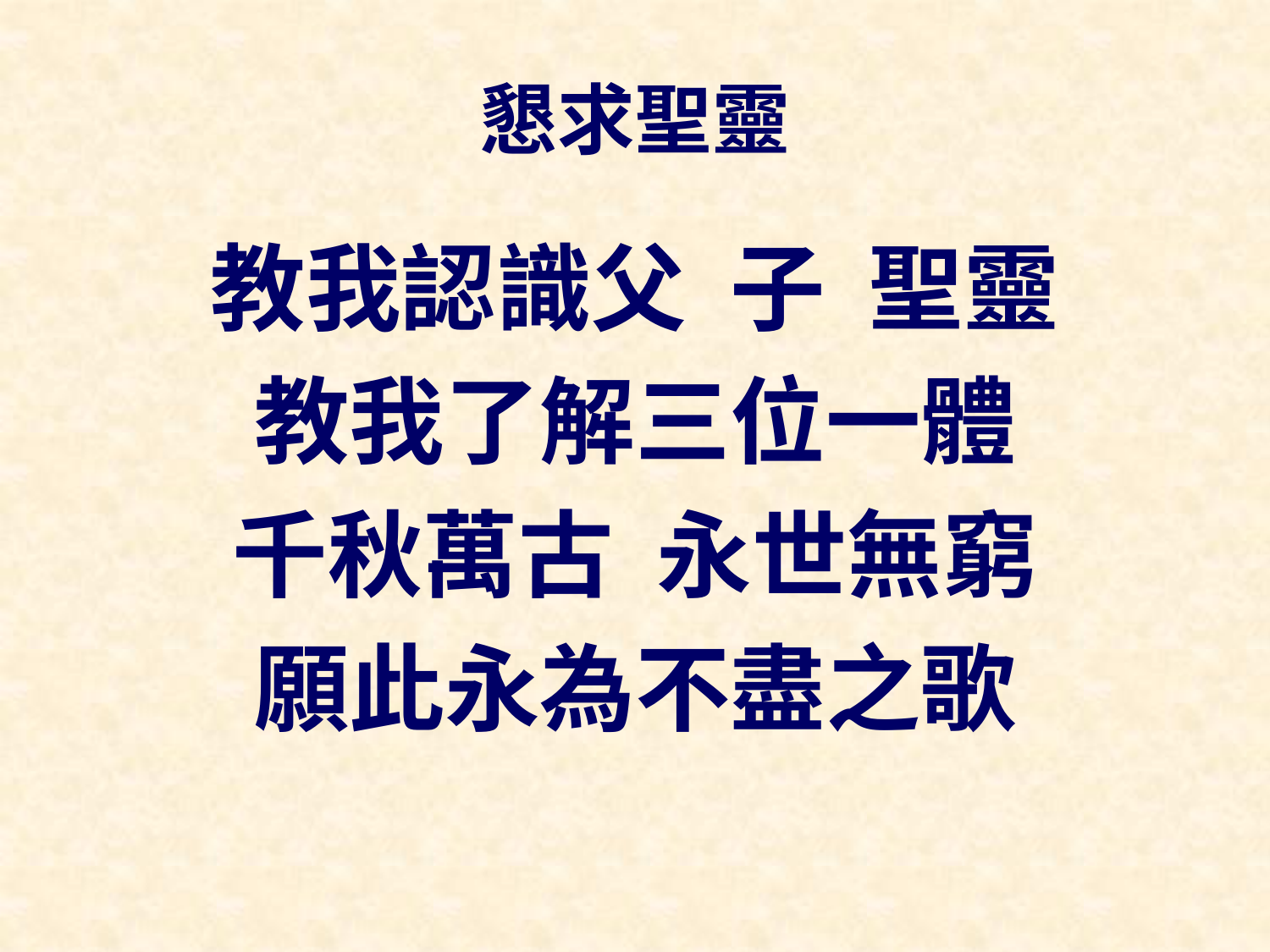

# 懇求聖靈
教我認識父  子  聖靈
教我了解三位一體
千秋萬古  永世無窮
願此永為不盡之歌